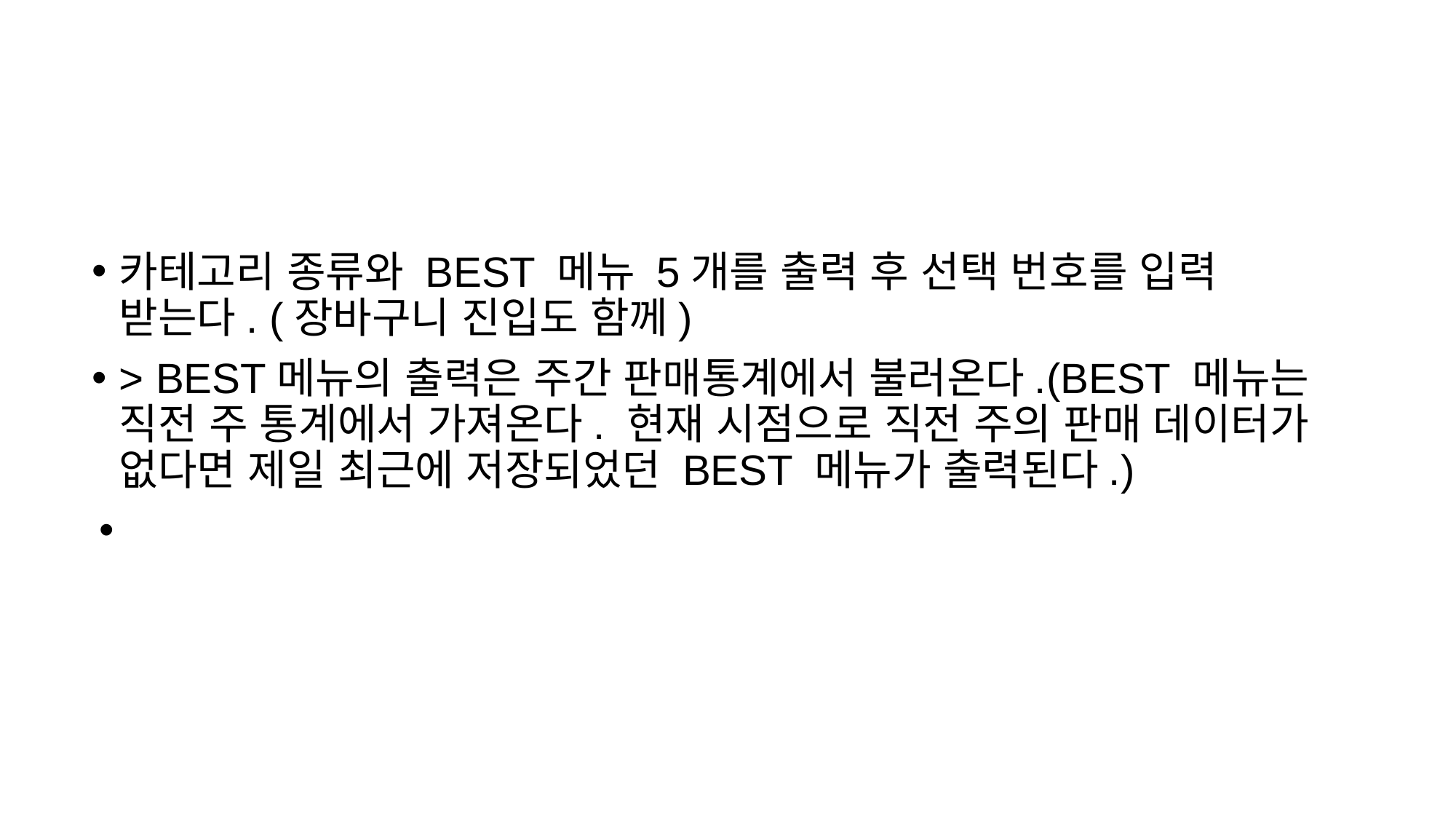

카테고리 종류와 BEST 메뉴 5개를 출력 후 선택 번호를 입력 받는다. (장바구니 진입도 함께)
> BEST메뉴의 출력은 주간 판매통계에서 불러온다.(BEST 메뉴는 직전 주 통계에서 가져온다. 현재 시점으로 직전 주의 판매 데이터가 없다면 제일 최근에 저장되었던 BEST 메뉴가 출력된다.)